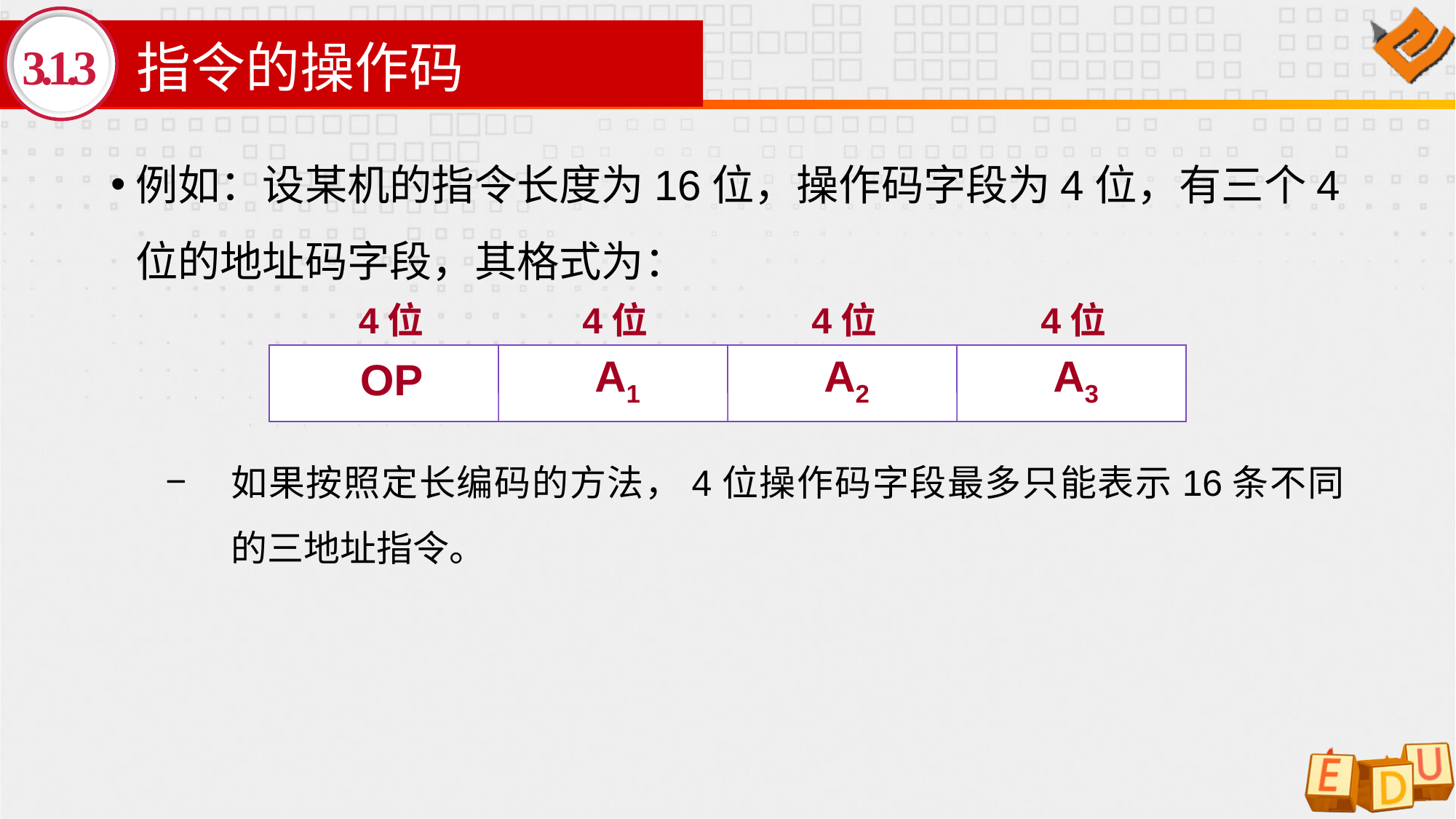

# 指令的操作码
3.1.3
例如：设某机的指令长度为16位，操作码字段为4位，有三个4位的地址码字段，其格式为：

如果按照定长编码的方法，4位操作码字段最多只能表示16条不同的三地址指令。
4位
4位
4位
4位

OP
A1
A2
A3